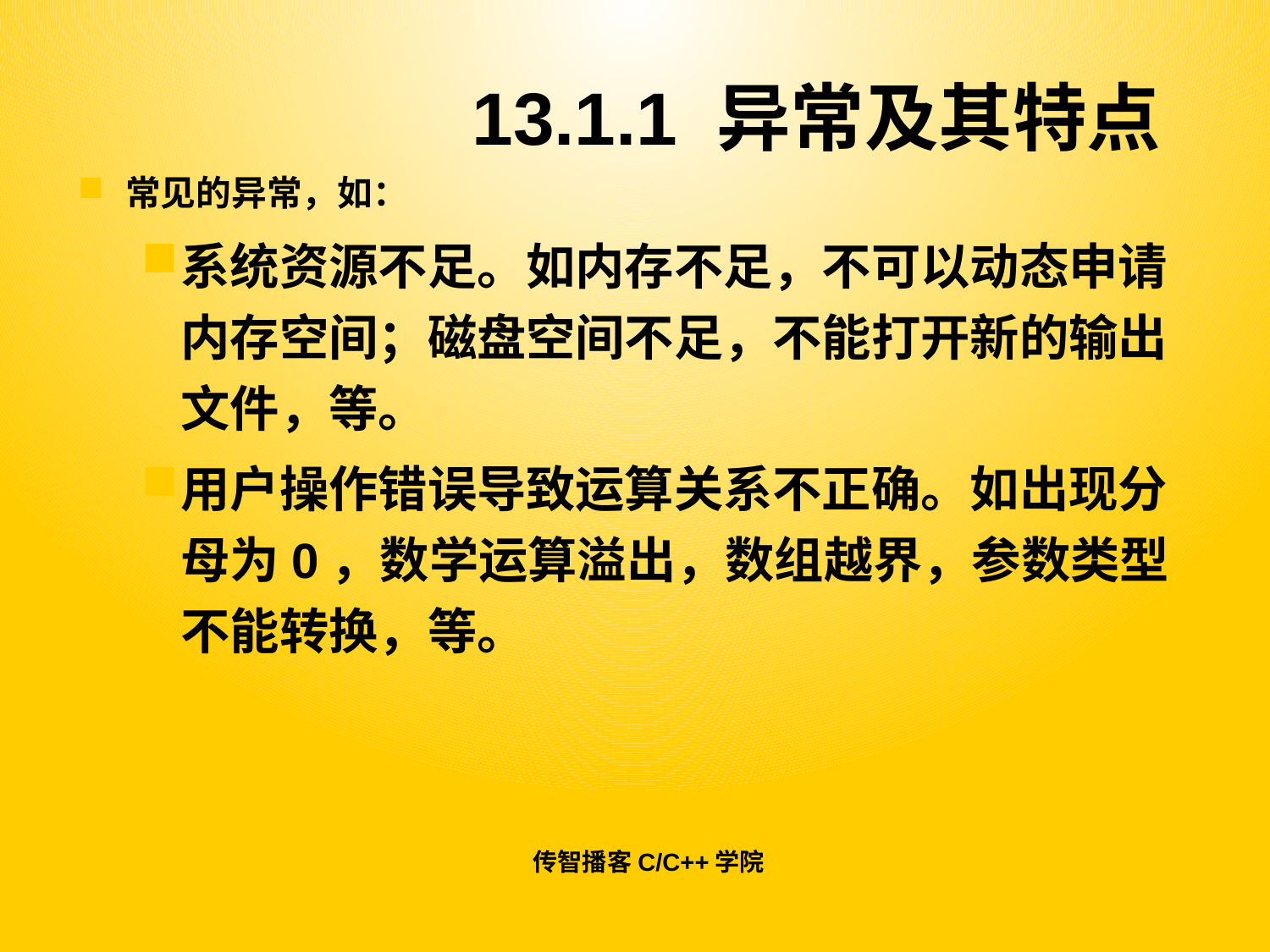

# 13.1.1 异常及其特点
常见的异常，如：
系统资源不足。如内存不足，不可以动态申请内存空间；磁盘空间不足，不能打开新的输出文件，等。
用户操作错误导致运算关系不正确。如出现分母为0，数学运算溢出，数组越界，参数类型不能转换，等。
传智播客C/C++学院